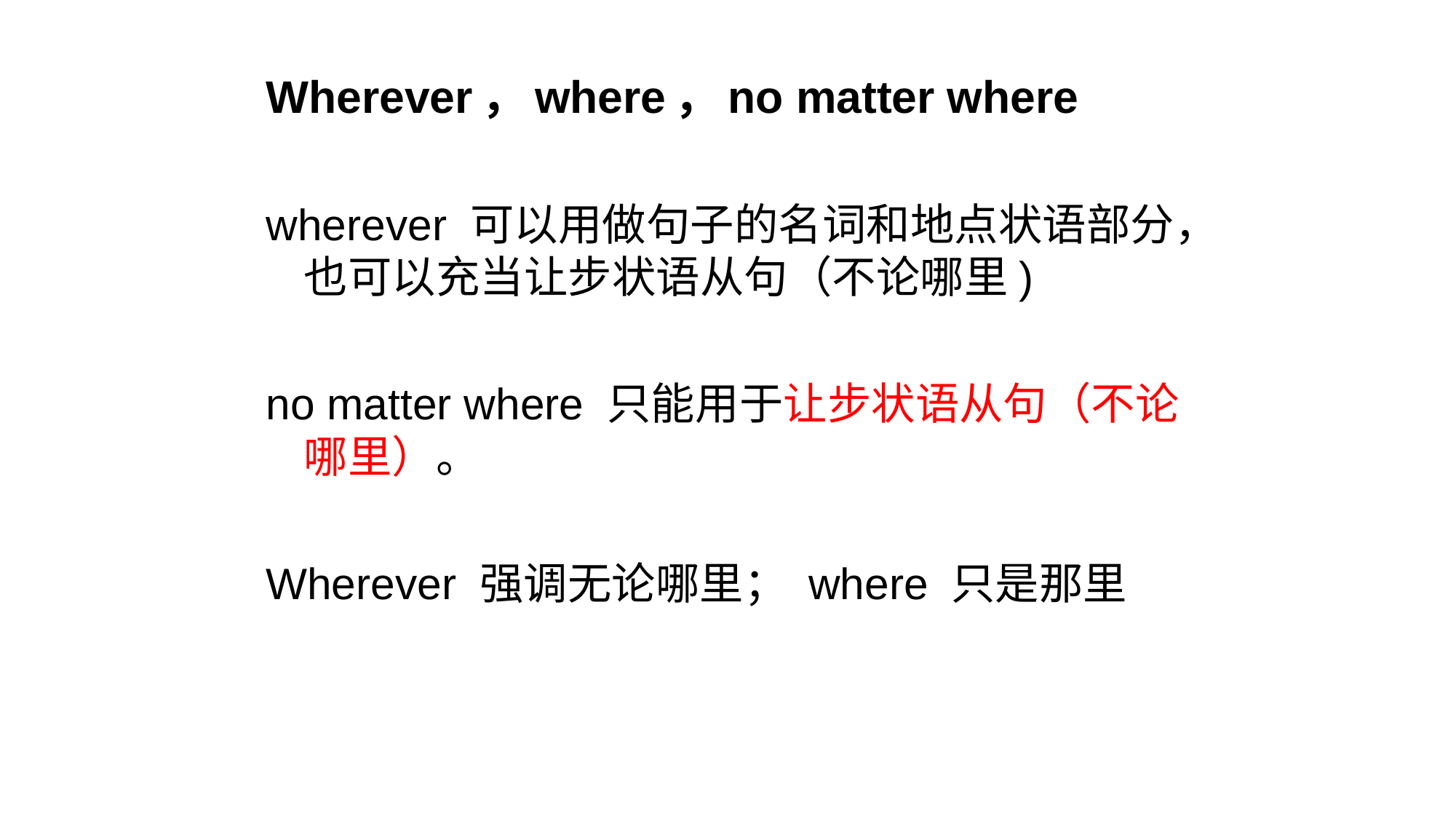

Wherever，where，no matter where
wherever 可以用做句子的名词和地点状语部分，也可以充当让步状语从句（不论哪里)

no matter where 只能用于让步状语从句（不论哪里）。

Wherever 强调无论哪里； where 只是那里